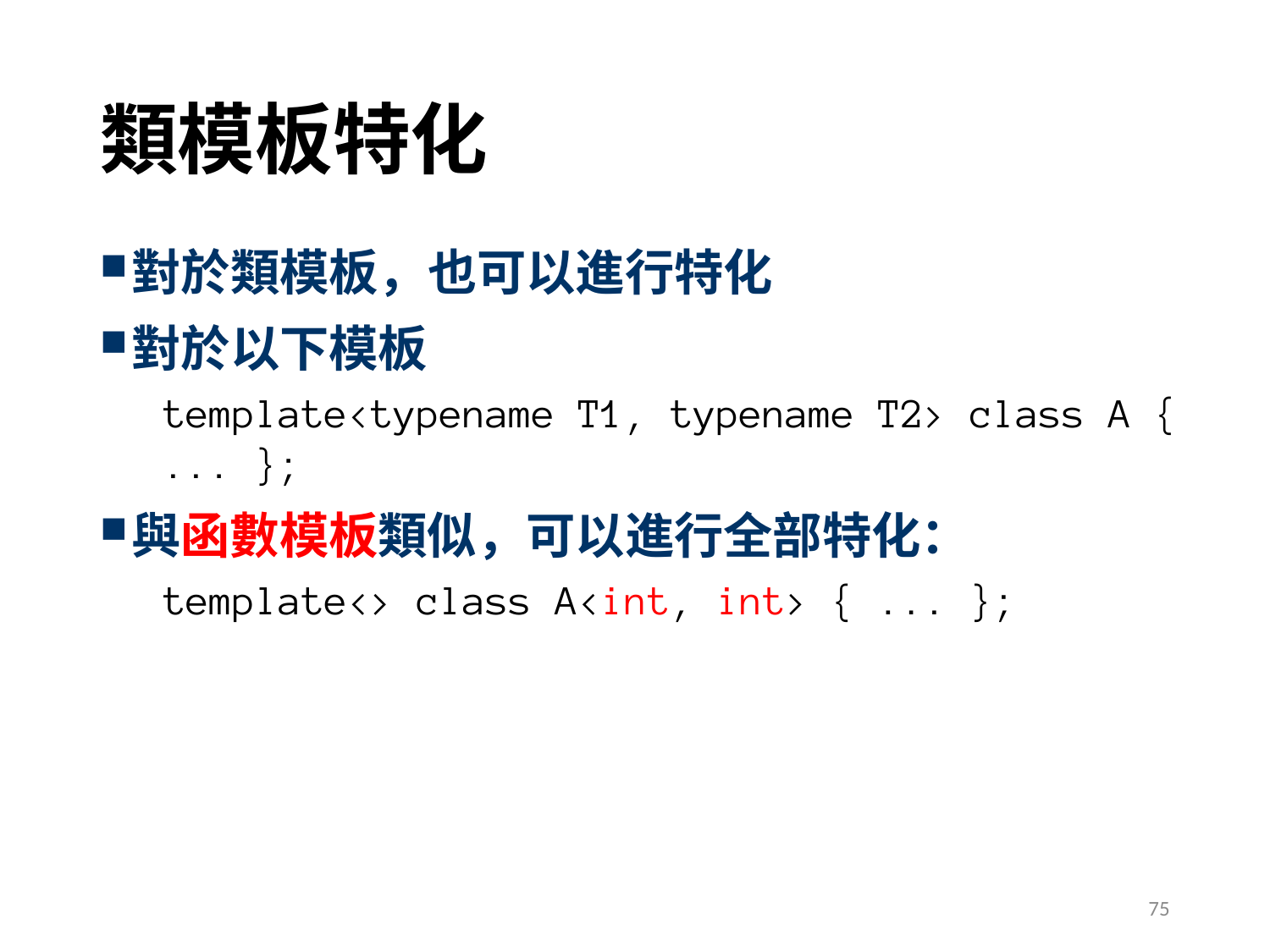

# 類模板特化
對於類模板，也可以進行特化
對於以下模板
template<typename T1, typename T2> class A { ... };
與函數模板類似，可以進行全部特化：
template<> class A<int, int> { ... };
75